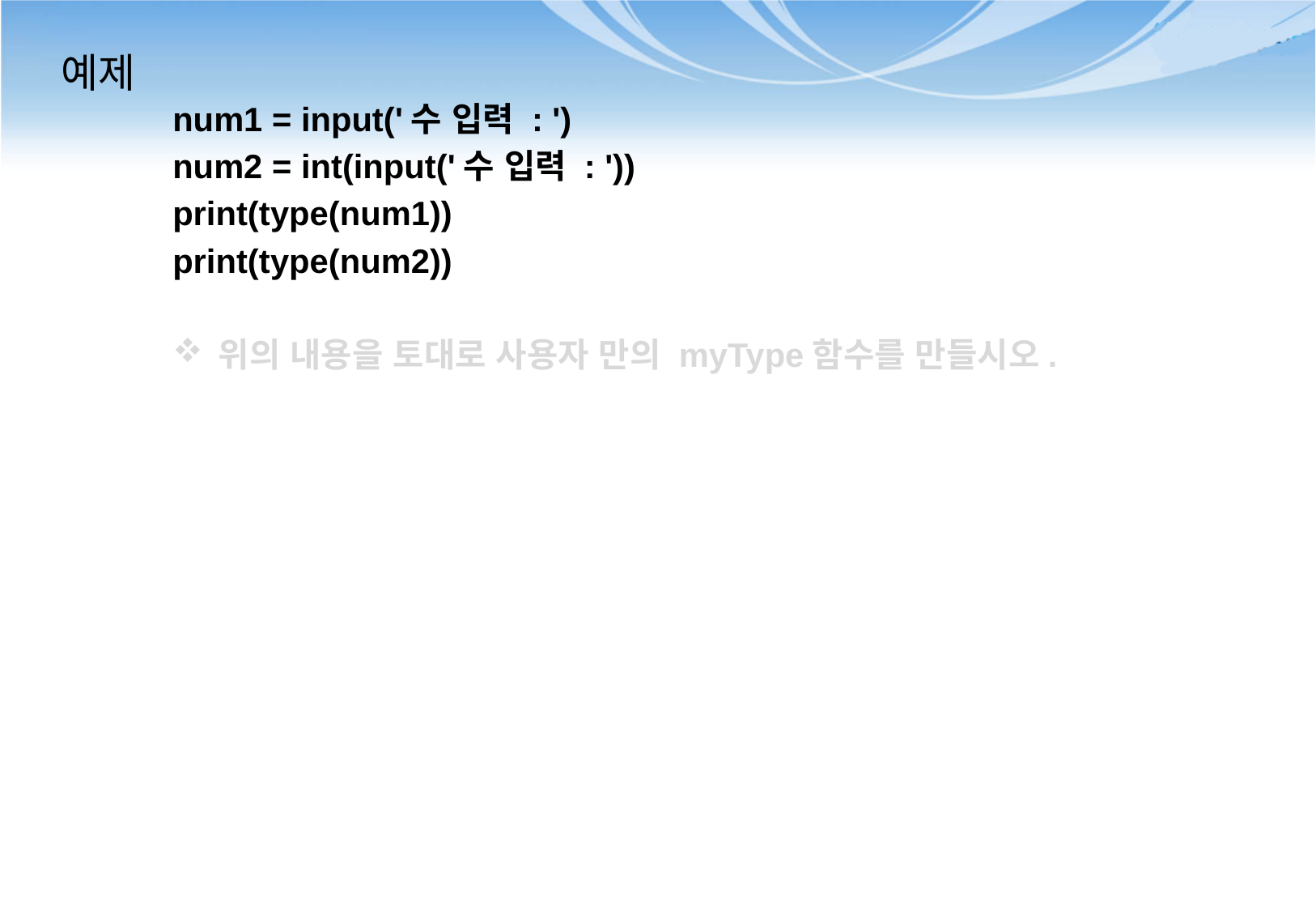

# 예제

num1 = input('수 입력 : ')
num2 = int(input('수 입력 : '))
print(type(num1))
print(type(num2))

위의 내용을 토대로 사용자 만의 myType함수를 만들시오.